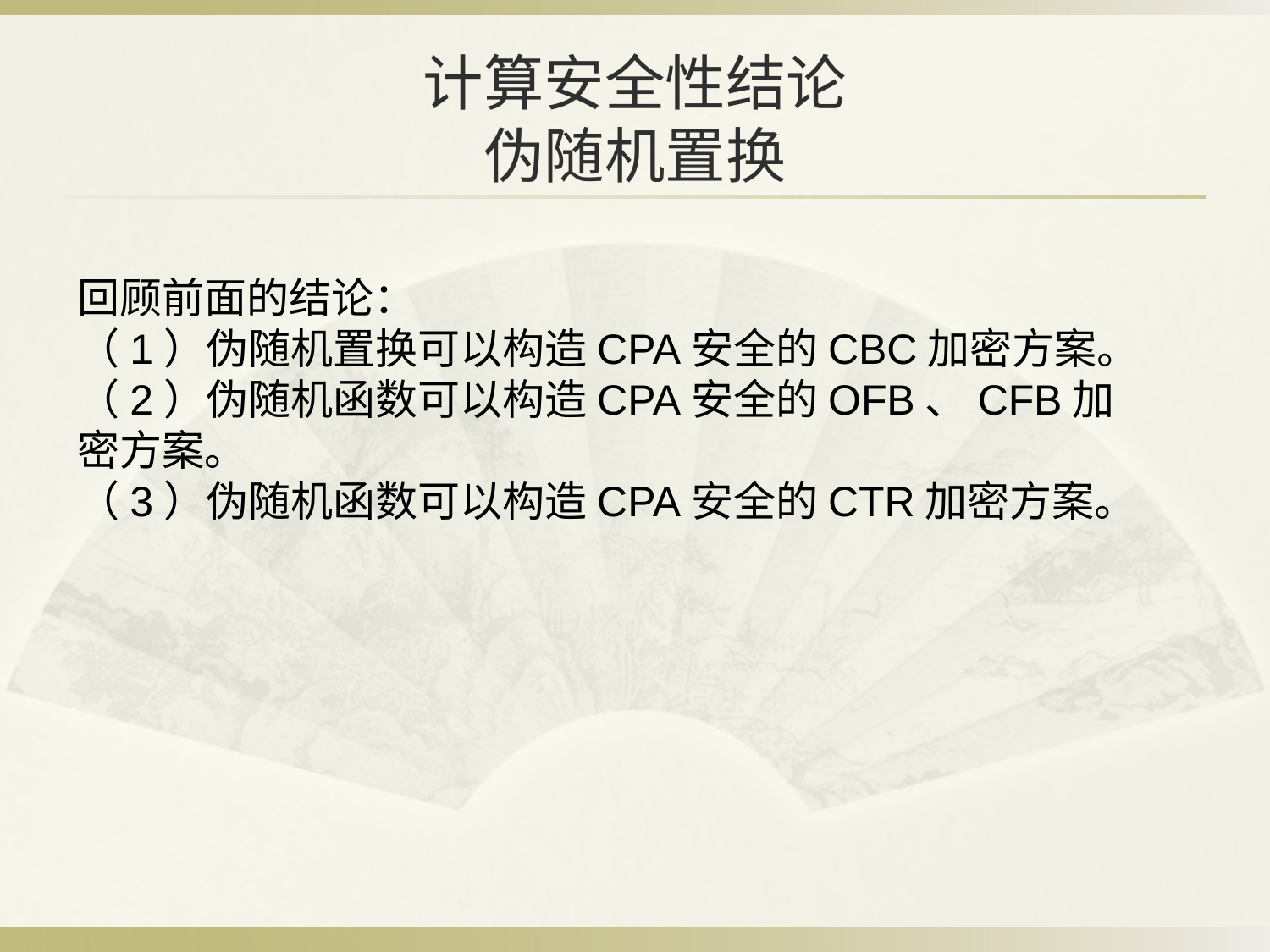

# 计算安全性结论 伪随机置换
回顾前面的结论：
（1）伪随机置换可以构造CPA安全的CBC加密方案。
（2）伪随机函数可以构造CPA安全的OFB、CFB加密方案。
（3）伪随机函数可以构造CPA安全的CTR加密方案。